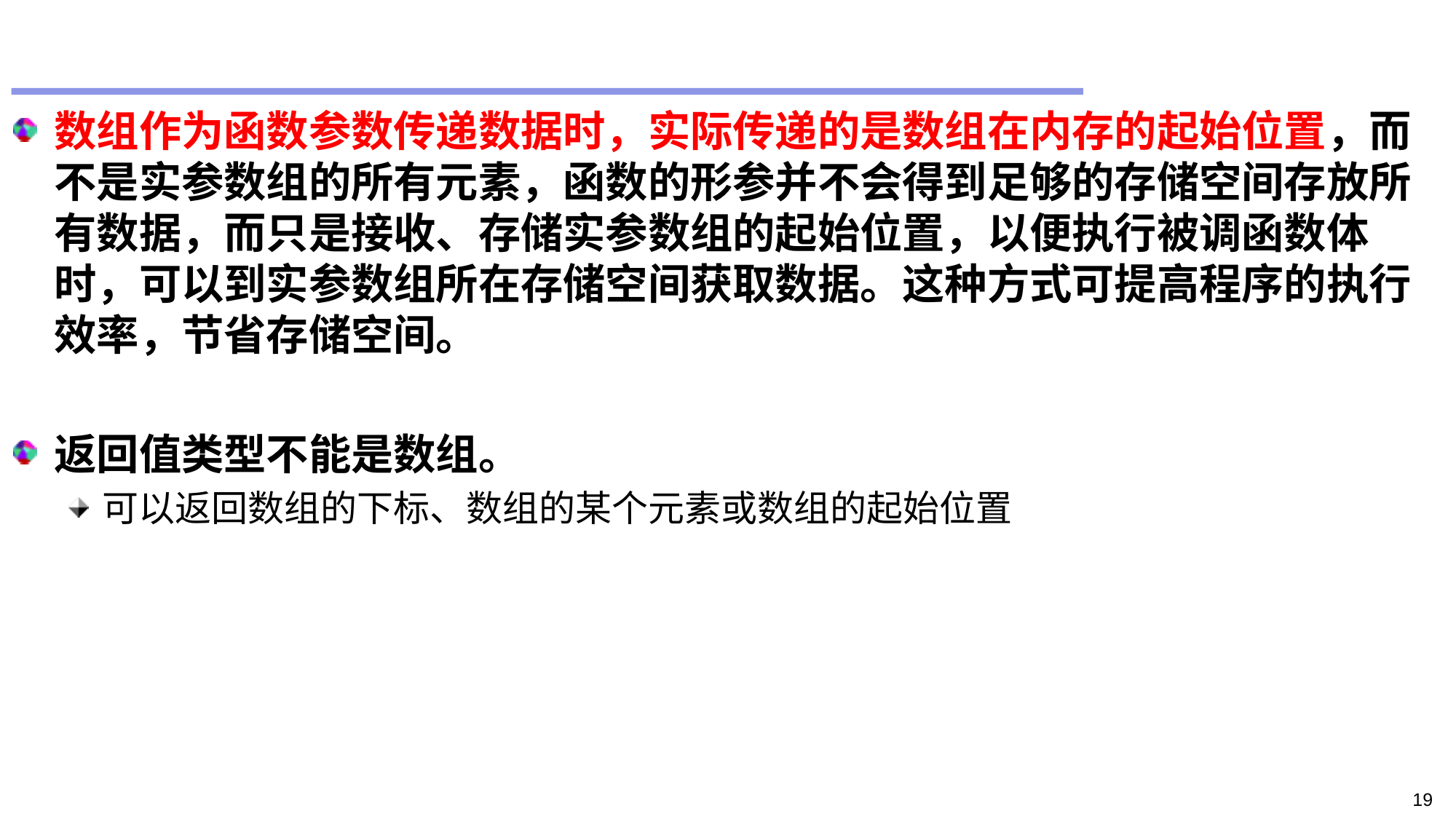

#
数组作为函数参数传递数据时，实际传递的是数组在内存的起始位置，而不是实参数组的所有元素，函数的形参并不会得到足够的存储空间存放所有数据，而只是接收、存储实参数组的起始位置，以便执行被调函数体时，可以到实参数组所在存储空间获取数据。这种方式可提高程序的执行效率，节省存储空间。

返回值类型不能是数组。
可以返回数组的下标、数组的某个元素或数组的起始位置

19